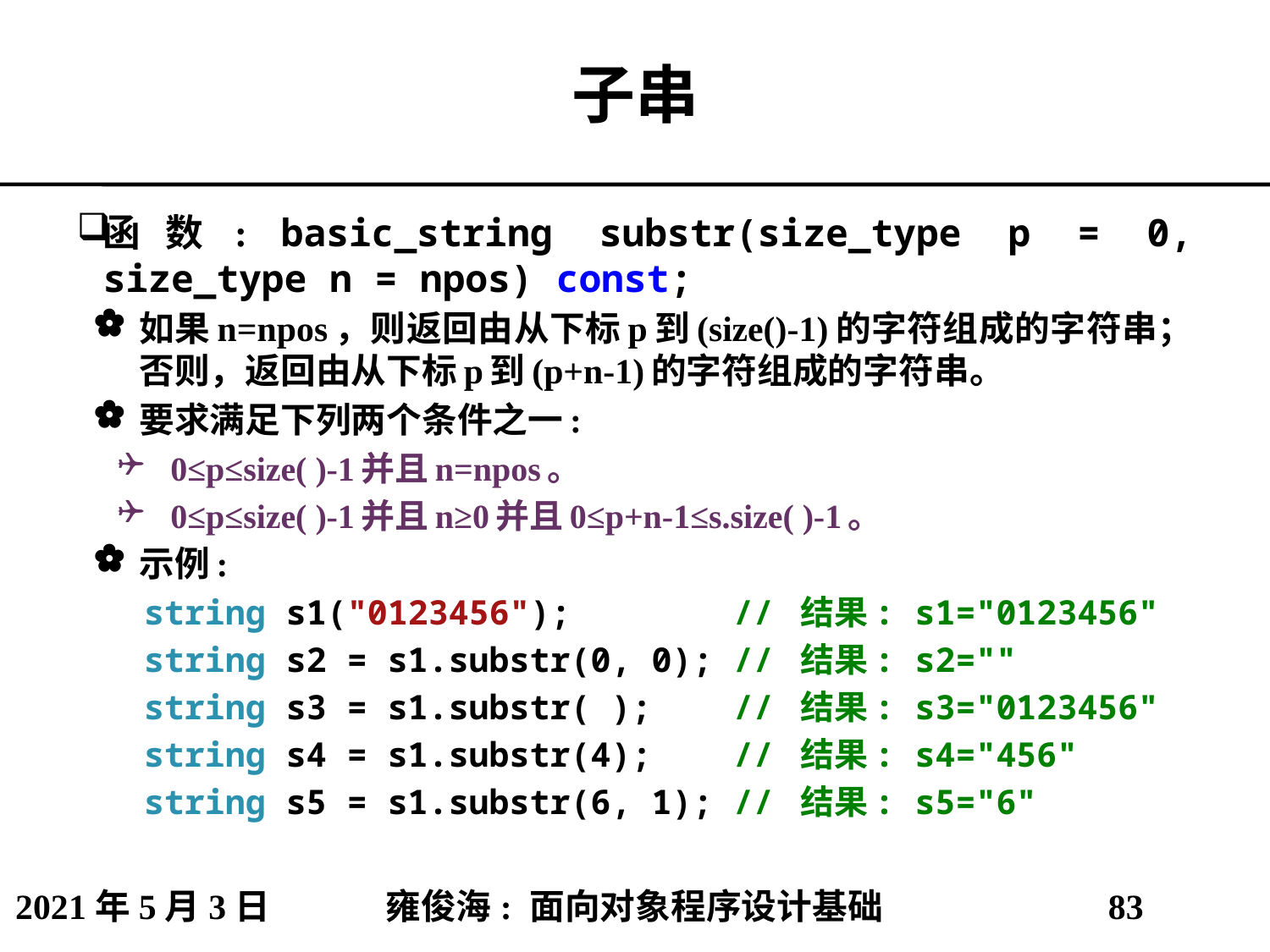

# 子串

函数: basic_string substr(size_type p = 0, size_type n = npos) const;
如果n=npos，则返回由从下标p到(size()-1)的字符组成的字符串；否则，返回由从下标p到(p+n-1)的字符组成的字符串。
要求满足下列两个条件之一:
0≤p≤size( )-1并且n=npos。
0≤p≤size( )-1并且n≥0并且0≤p+n-1≤s.size( )-1。
示例:
string s1("0123456");        // 结果: s1="0123456"
string s2 = s1.substr(0, 0); // 结果: s2=""
string s3 = s1.substr( );    // 结果: s3="0123456"
string s4 = s1.substr(4);    // 结果: s4="456"
string s5 = s1.substr(6, 1); // 结果: s5="6"
2021年5月3日
雍俊海: 面向对象程序设计基础
83